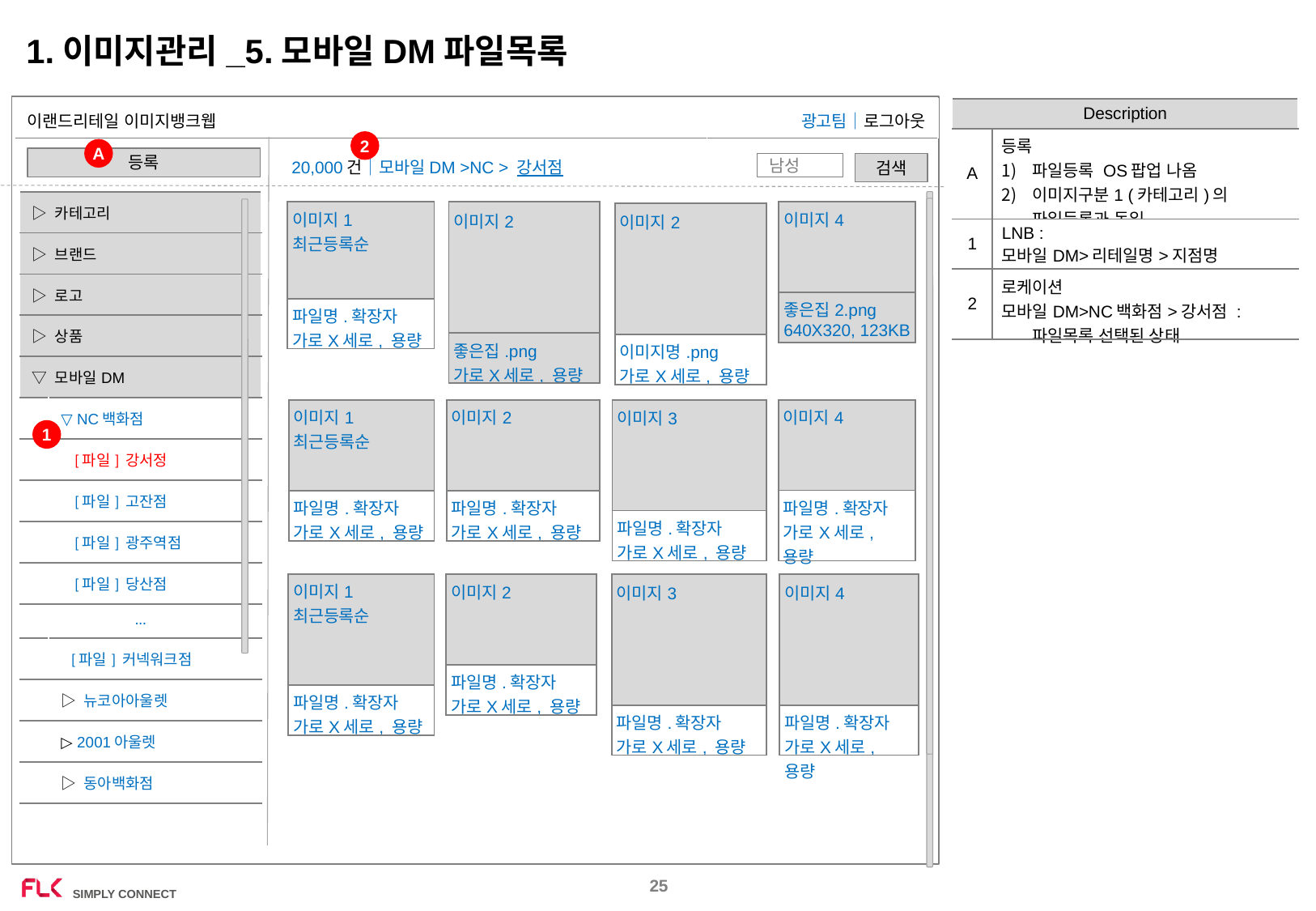

1.이미지관리_5.모바일DM파일목록
| 이랜드리테일 이미지뱅크웹 | 광고팀│로그아웃 |
| --- | --- |
| Description |  |
| --- | --- |
| A | 등록 파일등록 OS팝업 나옴 이미지구분1 (카테고리)의 파일등록과 동일 |
| 1 | LNB : 모바일DM>리테일명>지점명 |
| 2 | 로케이션 모바일DM>NC백화점>강서점 : 파일목록 선택된 상태 |
2

A
등록
20,000건│모바일DM >NC > 강서점
남성
검색

| ▷ 카테고리 |  |
| --- | --- |
| ▷ 브랜드 |  |
| ▷ 로고 |  |
| ▷ 상품 |  |
| ▽ 모바일DM |  |
|  | ▽ NC백화점 |
|  | [파일] 강서정 |
|  | [파일] 고잔점 |
|  | [파일] 광주역점 |
|  | [파일] 당산점 |
| … |  |
|  | [파일] 커넥워크점 |
|  | ▷ 뉴코아아울렛 |
|  | ▷ 2001아울렛 |
|  | ▷ 동아백화점 |

| 이미지4 |
| --- |
| 좋은집2.png 640X320, 123KB |
| 이미지1 최근등록순 |
| --- |
| 파일명.확장자 가로X세로, 용량 |
| 이미지2 |
| --- |
| 좋은집.png 가로X세로, 용량 |
| 이미지2 |
| --- |
| 이미지명.png 가로X세로, 용량 |
| 이미지3 |
| --- |
| 파일명.확장자 가로X세로, 용량 |
| 이미지4 |
| --- |
| 파일명.확장자 가로X세로, 용량 |
| 이미지1 최근등록순 |
| --- |
| 파일명.확장자 가로X세로, 용량 |
| 이미지2 |
| --- |
| 파일명.확장자 가로X세로, 용량 |
1
| 이미지3 |
| --- |
| 파일명.확장자 가로X세로, 용량 |
| 이미지4 |
| --- |
| 파일명.확장자 가로X세로, 용량 |
| 이미지1 최근등록순 |
| --- |
| 파일명.확장자 가로X세로, 용량 |
| 이미지2 |
| --- |
| 파일명.확장자 가로X세로, 용량 |